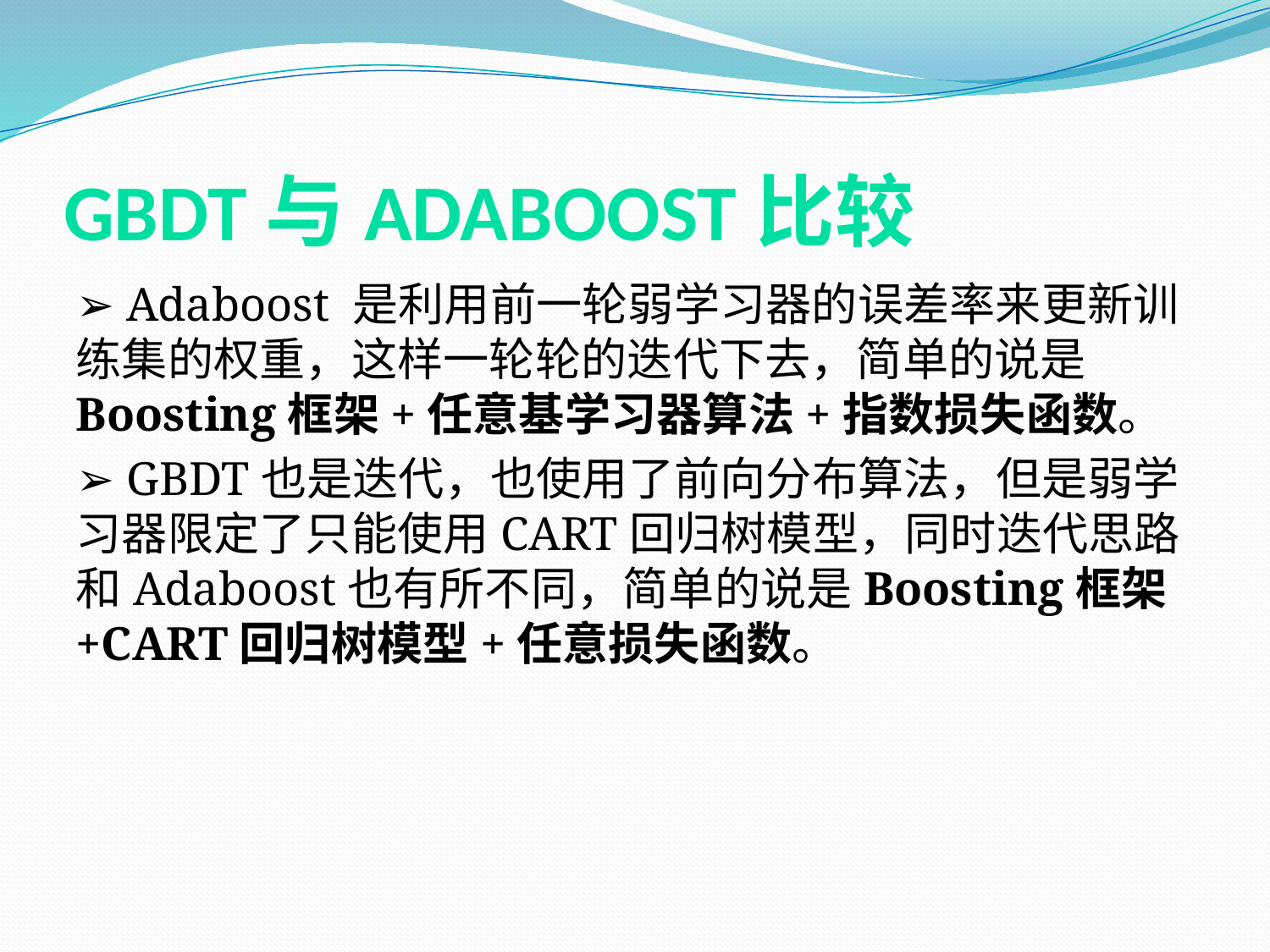

# GbdT与Adaboost比较
➢ Adaboost 是利用前一轮弱学习器的误差率来更新训练集的权重，这样一轮轮的迭代下去，简单的说是Boosting框架+任意基学习器算法+指数损失函数。
➢ GBDT也是迭代，也使用了前向分布算法，但是弱学习器限定了只能使用CART回归树模型，同时迭代思路和Adaboost也有所不同，简单的说是Boosting框架+CART回归树模型+任意损失函数。